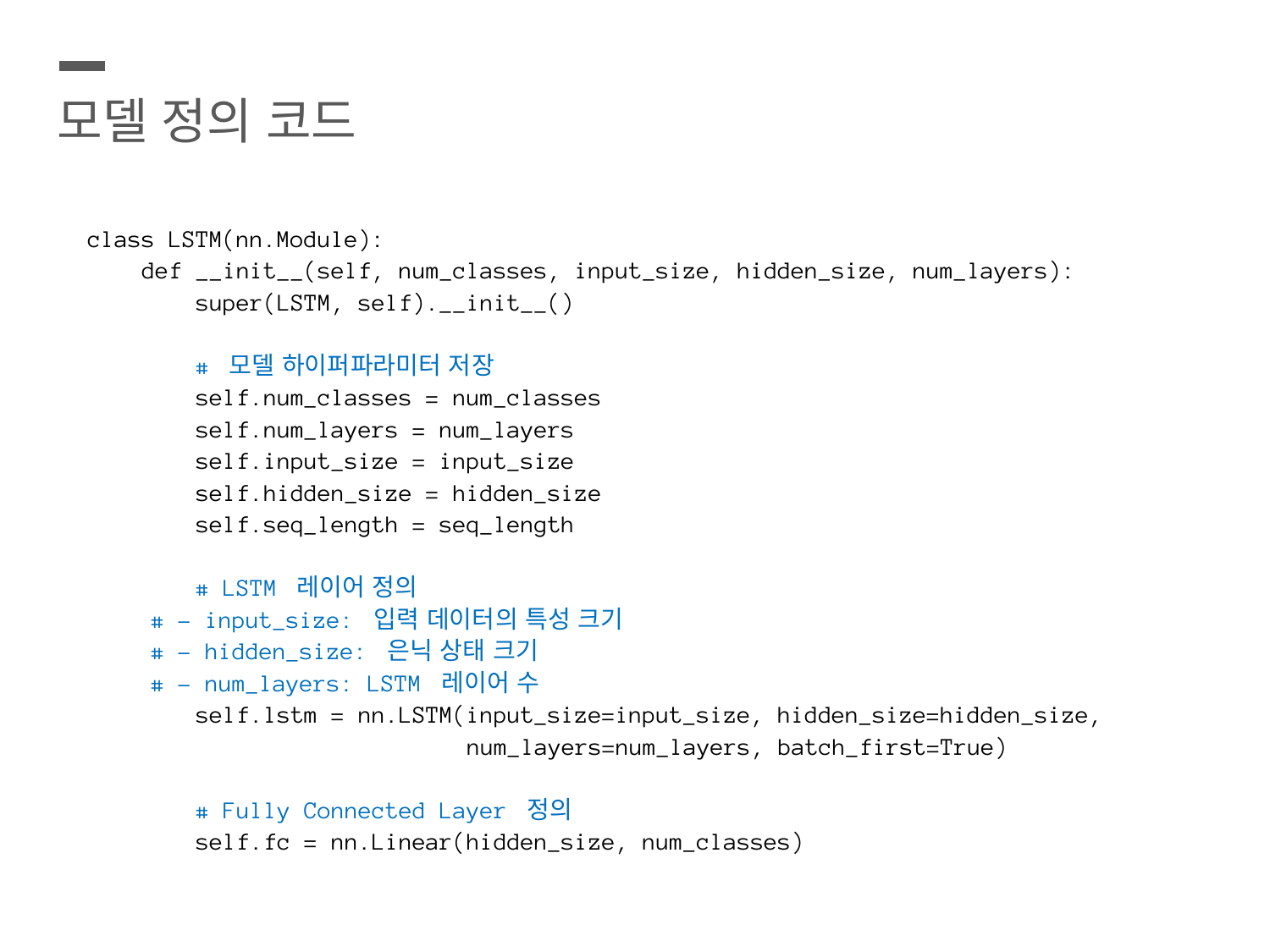

모델 정의 코드
class LSTM(nn.Module):
    def __init__(self, num_classes, input_size, hidden_size, num_layers):
        super(LSTM, self).__init__()

        # 모델 하이퍼파라미터 저장
        self.num_classes = num_classes
        self.num_layers = num_layers
        self.input_size = input_size
        self.hidden_size = hidden_size
        self.seq_length = seq_length

        # LSTM 레이어 정의
# - input_size: 입력 데이터의 특성 크기
# - hidden_size: 은닉 상태 크기
# - num_layers: LSTM 레이어 수
        self.lstm = nn.LSTM(input_size=input_size, hidden_size=hidden_size,
                            num_layers=num_layers, batch_first=True)

        # Fully Connected Layer 정의
        self.fc = nn.Linear(hidden_size, num_classes)